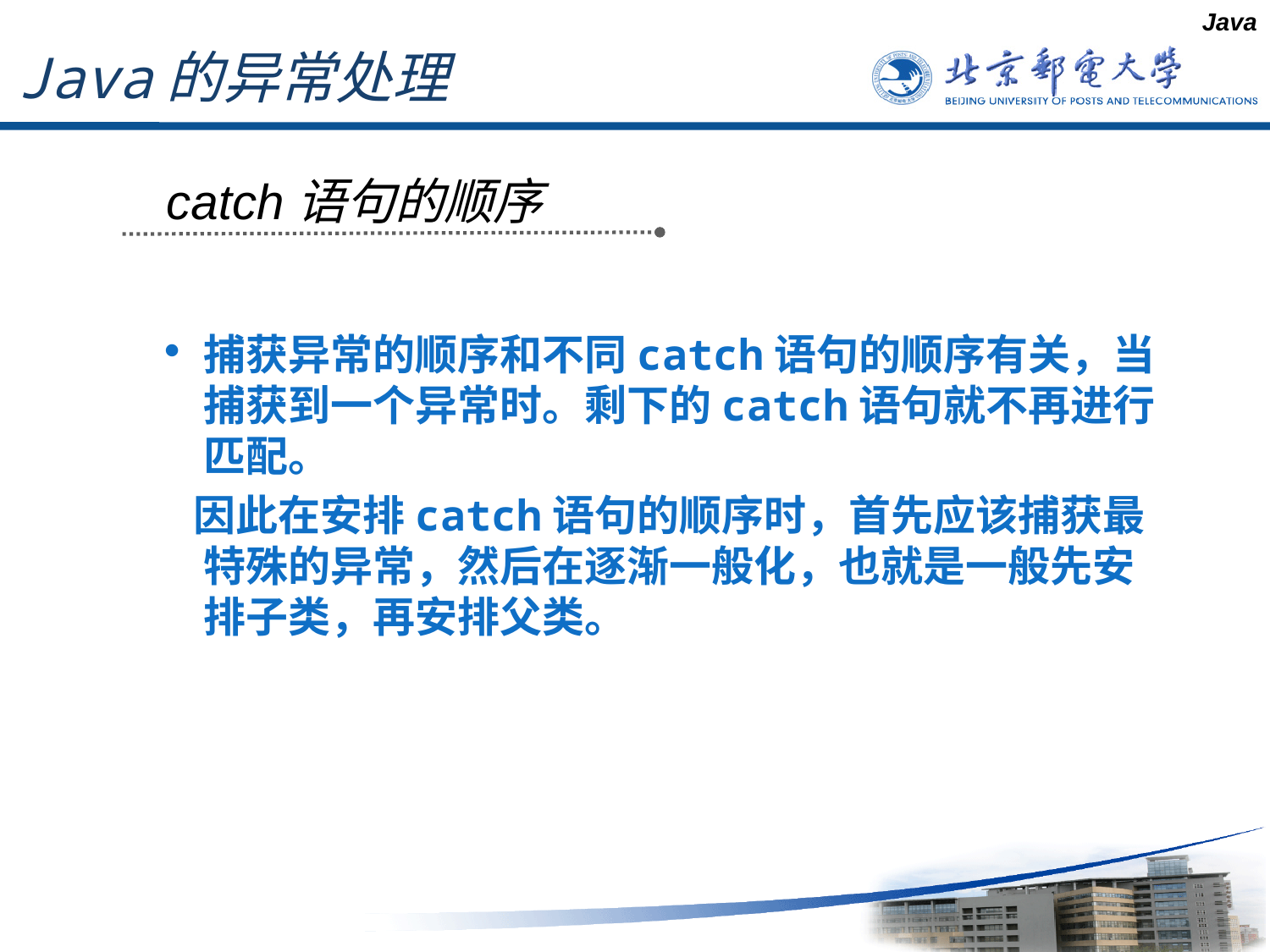

Java
# Java的异常处理

catch语句的顺序

捕获异常的顺序和不同catch语句的顺序有关，当捕获到一个异常时。剩下的catch语句就不再进行匹配。
  因此在安排catch语句的顺序时，首先应该捕获最特殊的异常，然后在逐渐一般化，也就是一般先安排子类，再安排父类。